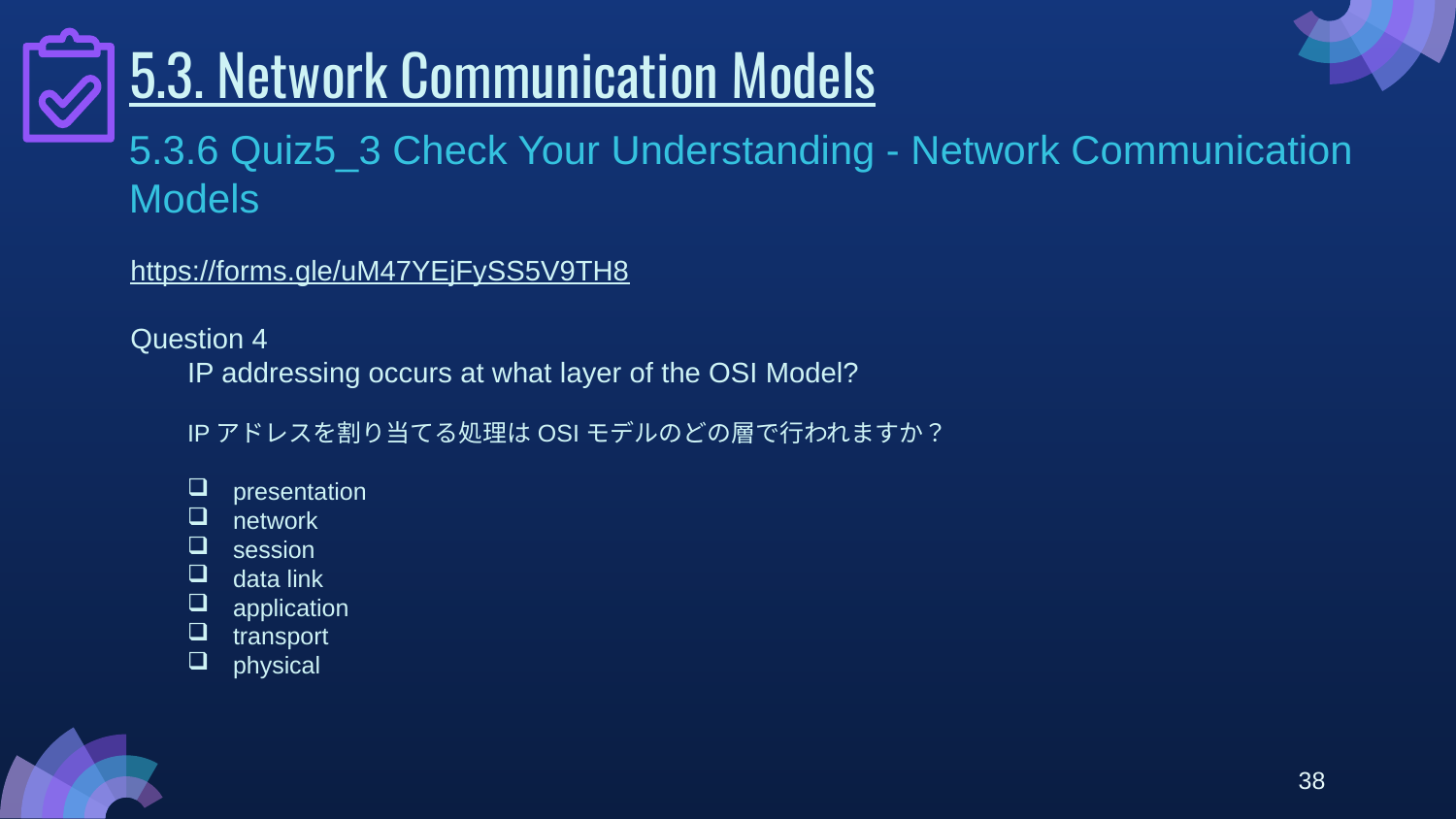

# 5.3. Network Communication Models
5.3.6 Quiz5_3 Check Your Understanding - Network Communication Models
https://forms.gle/uM47YEjFySS5V9TH8

Question 4
IP addressing occurs at what layer of the OSI Model?

IPアドレスを割り当てる処理はOSIモデルのどの層で行われますか？
presentation
network
session
data link
application
transport
physical
38